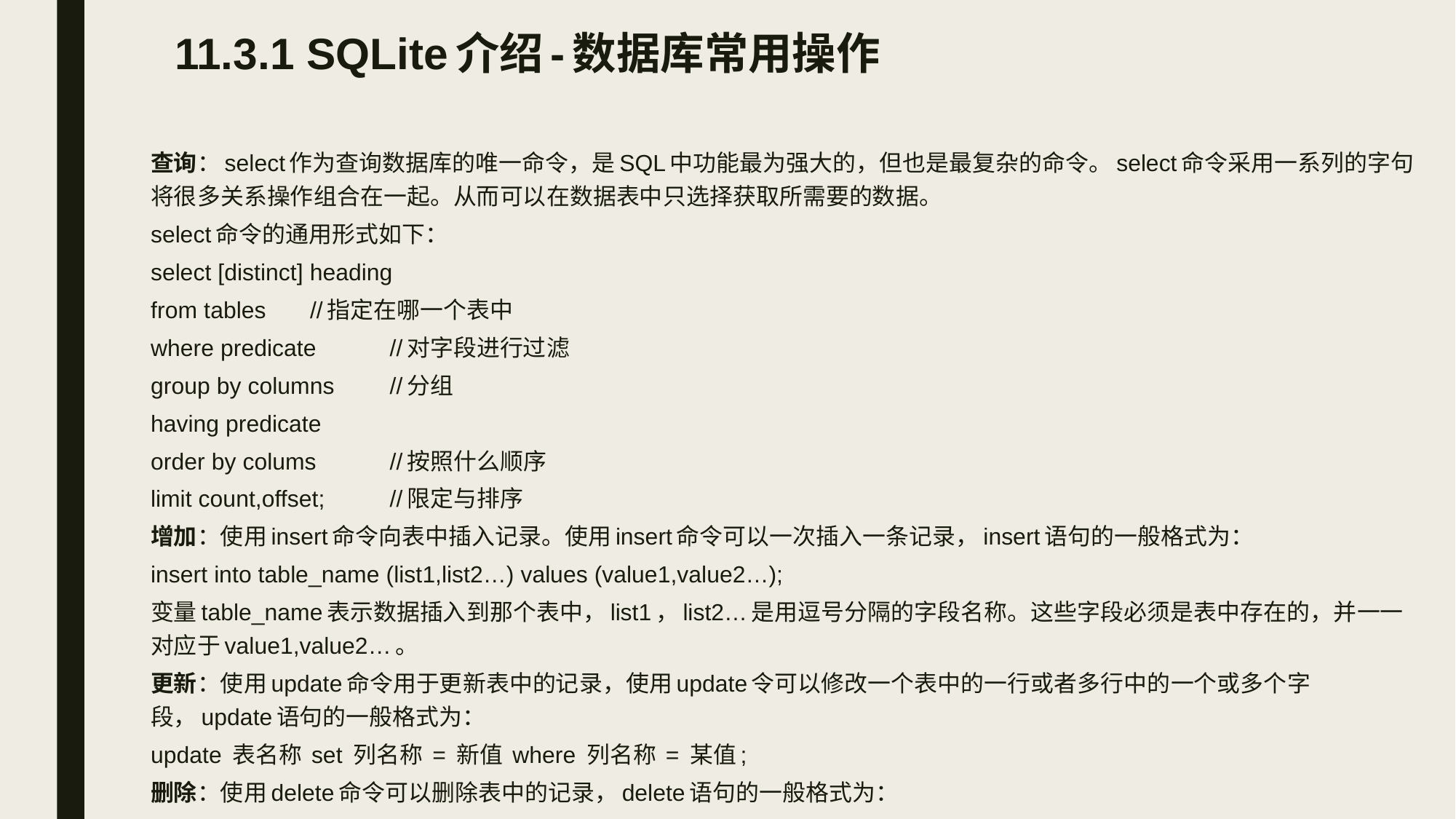

# 11.3.1 SQLite介绍-数据库常用操作
查询：select作为查询数据库的唯一命令，是SQL中功能最为强大的，但也是最复杂的命令。select命令采用一系列的字句将很多关系操作组合在一起。从而可以在数据表中只选择获取所需要的数据。
select命令的通用形式如下：
select [distinct] heading
from tables 	//指定在哪一个表中
where predicate 	//对字段进行过滤
group by columns	//分组
having predicate
order by colums	//按照什么顺序
limit count,offset;	//限定与排序
增加：使用insert命令向表中插入记录。使用insert命令可以一次插入一条记录，insert语句的一般格式为：
insert into table_name (list1,list2…) values (value1,value2…);
变量table_name表示数据插入到那个表中，list1，list2…是用逗号分隔的字段名称。这些字段必须是表中存在的，并一一对应于value1,value2…。
更新：使用update命令用于更新表中的记录，使用update令可以修改一个表中的一行或者多行中的一个或多个字段，update语句的一般格式为：
update 表名称 set 列名称 = 新值 where 列名称 = 某值;
删除：使用delete命令可以删除表中的记录，delete语句的一般格式为：
delete from 表名称 where 列名称 = 值;